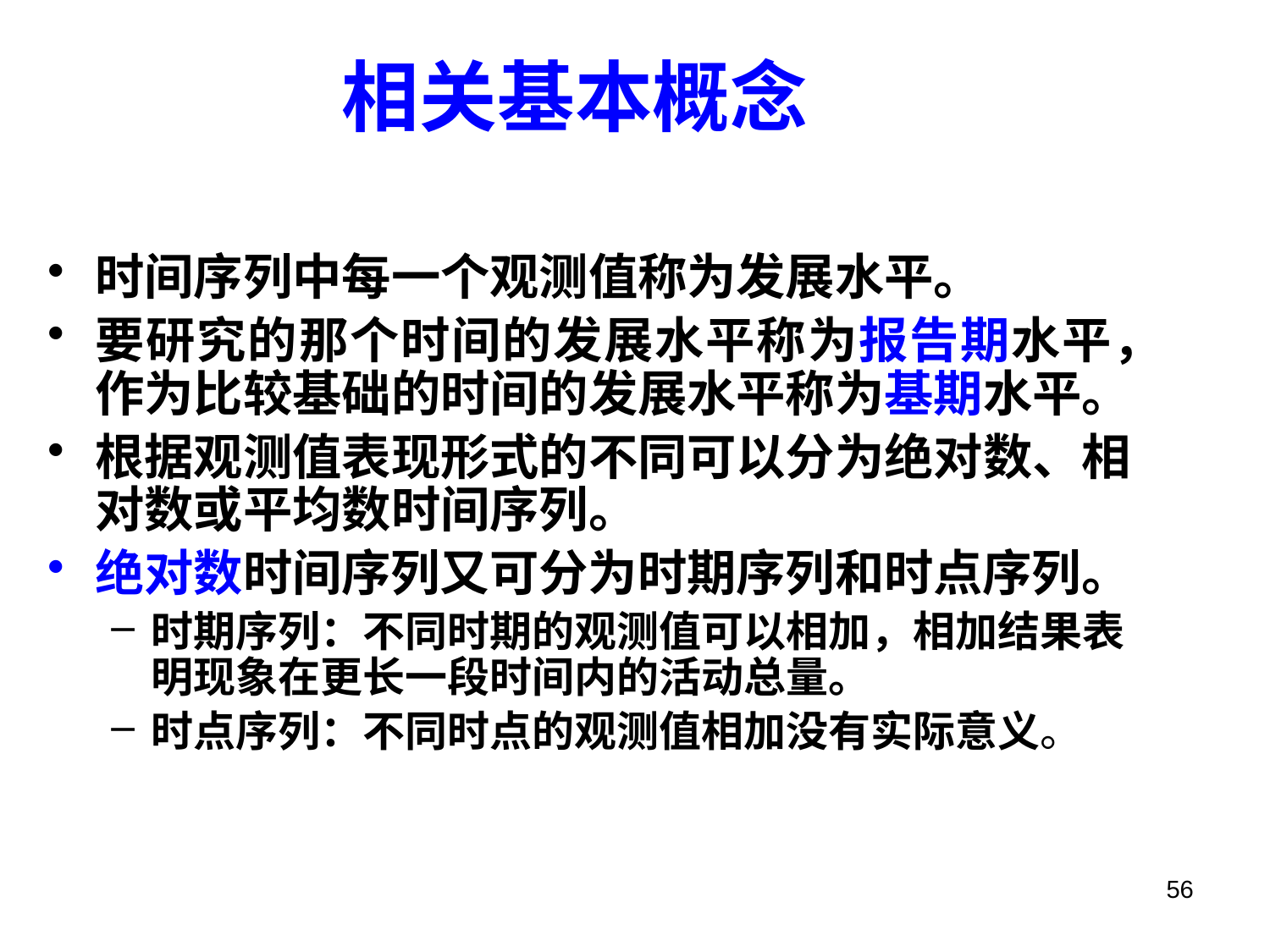

# 相关基本概念
时间序列中每一个观测值称为发展水平。
要研究的那个时间的发展水平称为报告期水平，作为比较基础的时间的发展水平称为基期水平。
根据观测值表现形式的不同可以分为绝对数、相对数或平均数时间序列。
绝对数时间序列又可分为时期序列和时点序列。
时期序列：不同时期的观测值可以相加，相加结果表明现象在更长一段时间内的活动总量。
时点序列：不同时点的观测值相加没有实际意义。
56